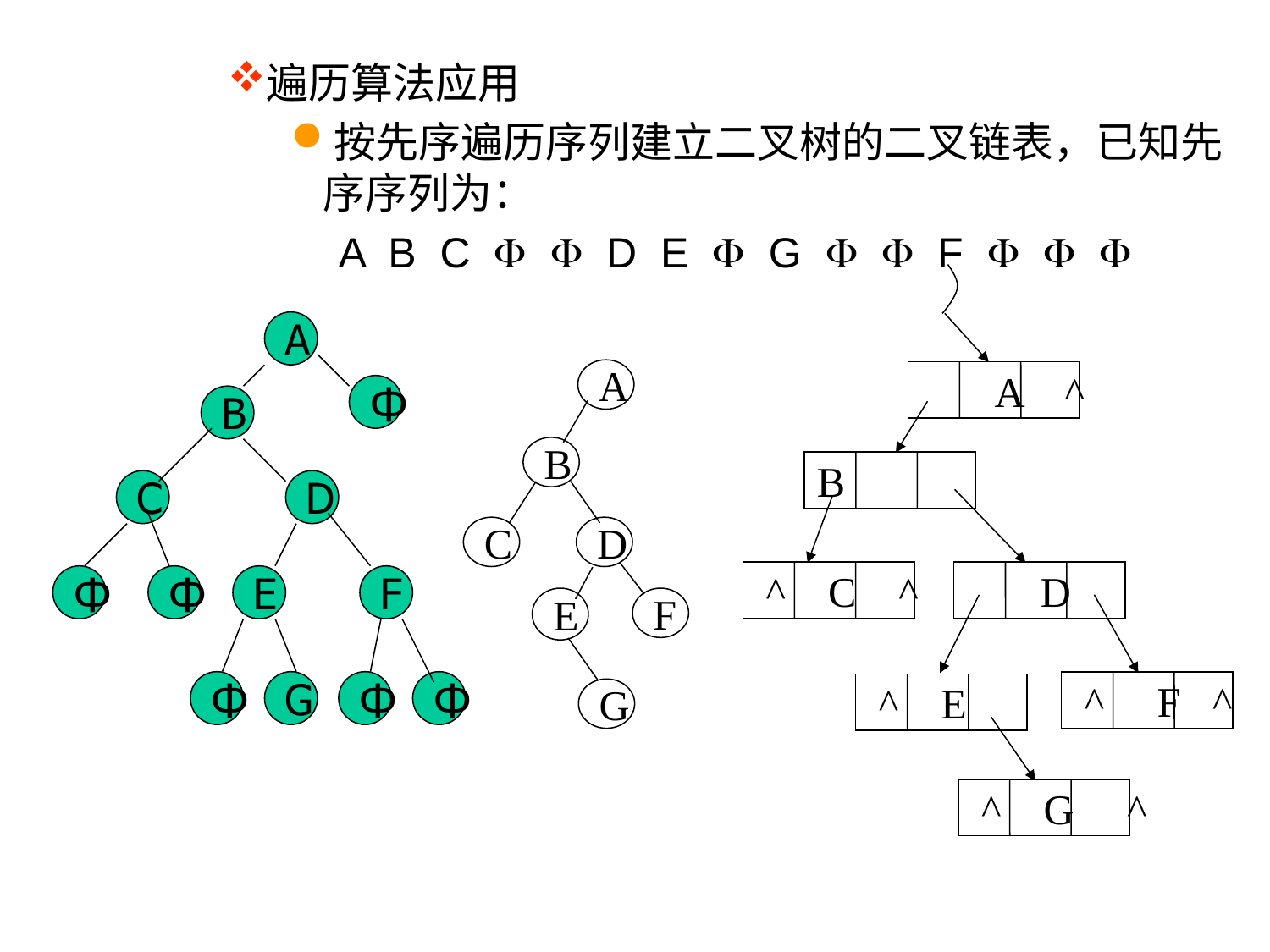

遍历算法应用
按先序遍历序列建立二叉树的二叉链表，已知先序序列为：
    A  B  C  Φ  Φ  D  E  Φ  G  Φ  Φ  F  Φ  Φ  Φ

       A    ^

B

       D

 ^    C    ^

 ^     F   ^

 ^    E

 ^    G     ^

A

A

B

C
D

E
F

G

Φ
B

C
D

Φ
Φ
E
F

Φ
G
Φ
Φ